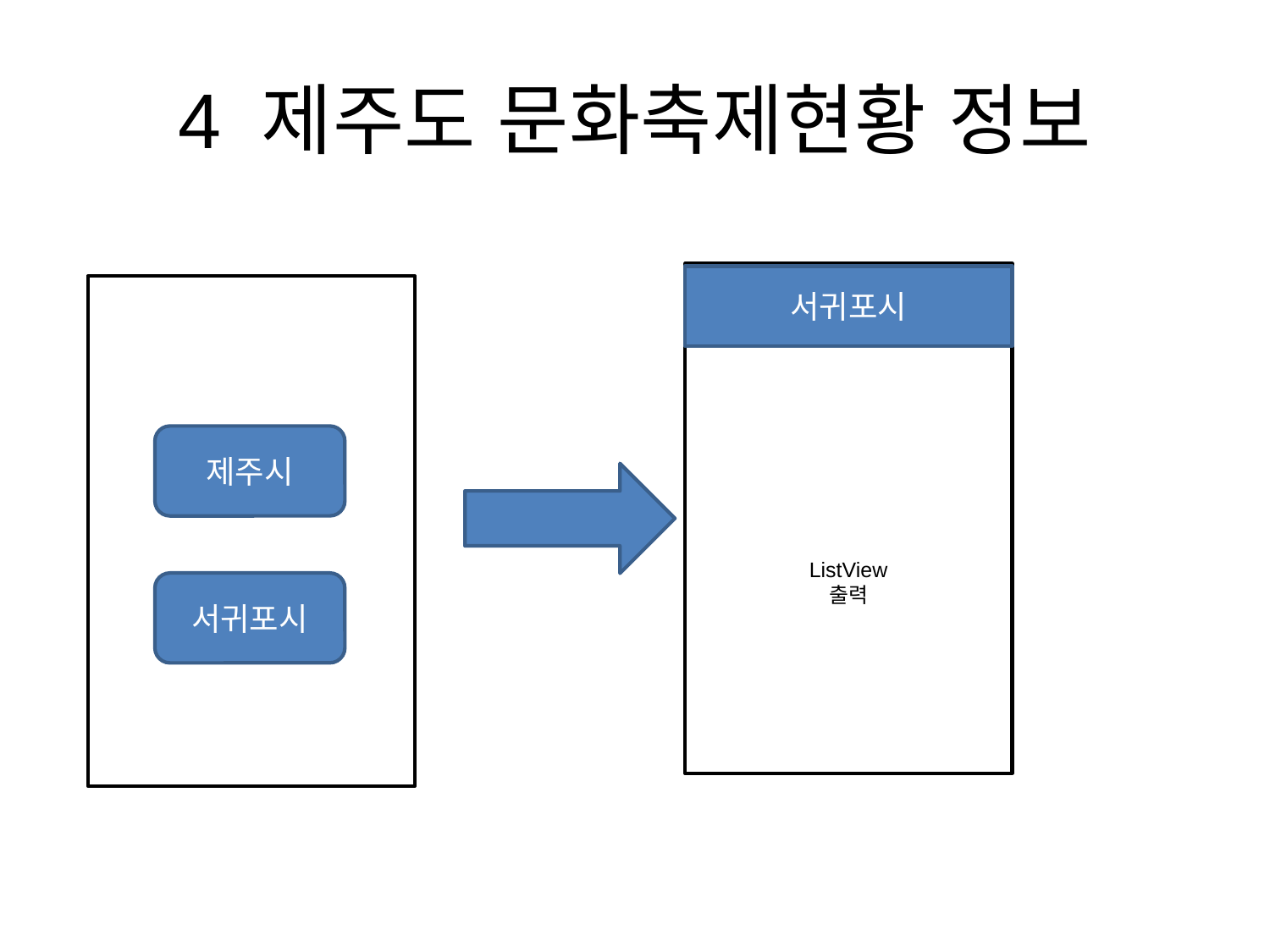

# 4 제주도 문화축제현황 정보

ListView
출력
서귀포시

제주시

서귀포시